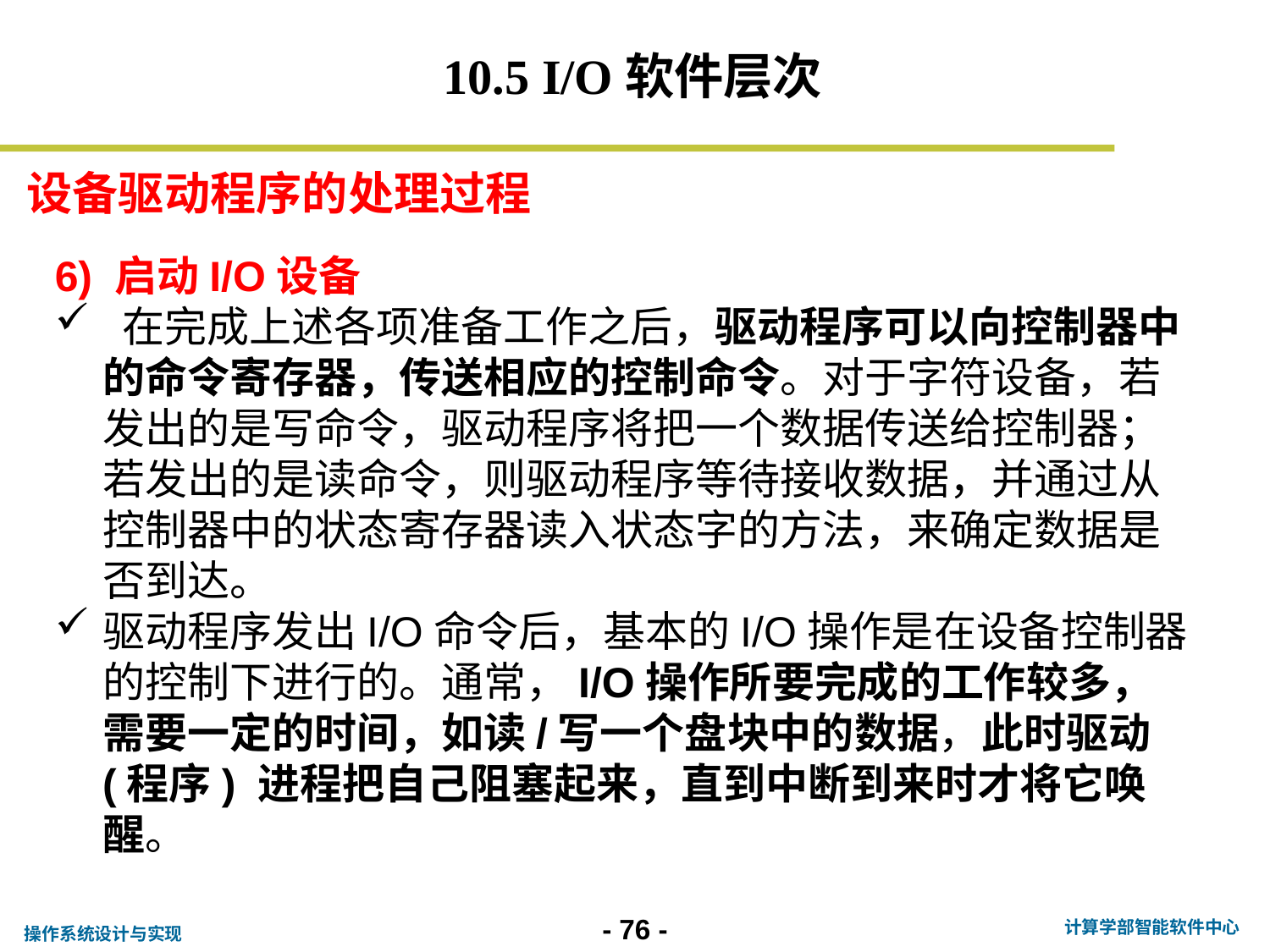

10.5 I/O软件层次
设备驱动程序的处理过程
6) 启动I/O设备
 在完成上述各项准备工作之后，驱动程序可以向控制器中的命令寄存器，传送相应的控制命令。对于字符设备，若发出的是写命令，驱动程序将把一个数据传送给控制器；若发出的是读命令，则驱动程序等待接收数据，并通过从控制器中的状态寄存器读入状态字的方法，来确定数据是否到达。
驱动程序发出I/O命令后，基本的I/O操作是在设备控制器的控制下进行的。通常，I/O操作所要完成的工作较多，需要一定的时间，如读/写一个盘块中的数据，此时驱动(程序) 进程把自己阻塞起来，直到中断到来时才将它唤醒。